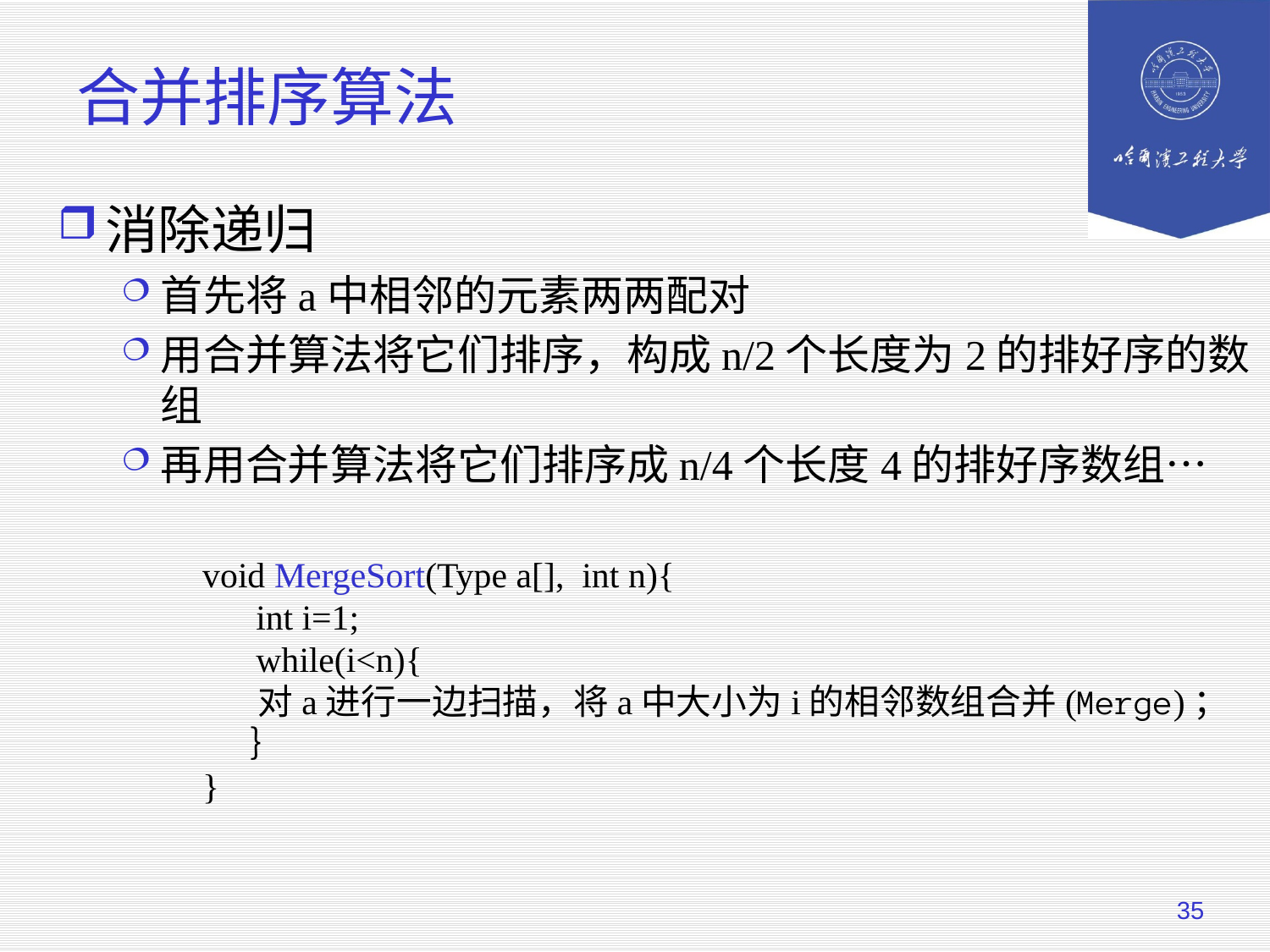

# 合并排序算法
消除递归
首先将a中相邻的元素两两配对
用合并算法将它们排序，构成n/2个长度为2的排好序的数组
再用合并算法将它们排序成n/4个长度4的排好序数组…

void MergeSort(Type a[],  int n){
      int i=1;
      while(i<n){
      对a进行一边扫描，将a中大小为i的相邻数组合并(Merge)；
     ｝
}
35